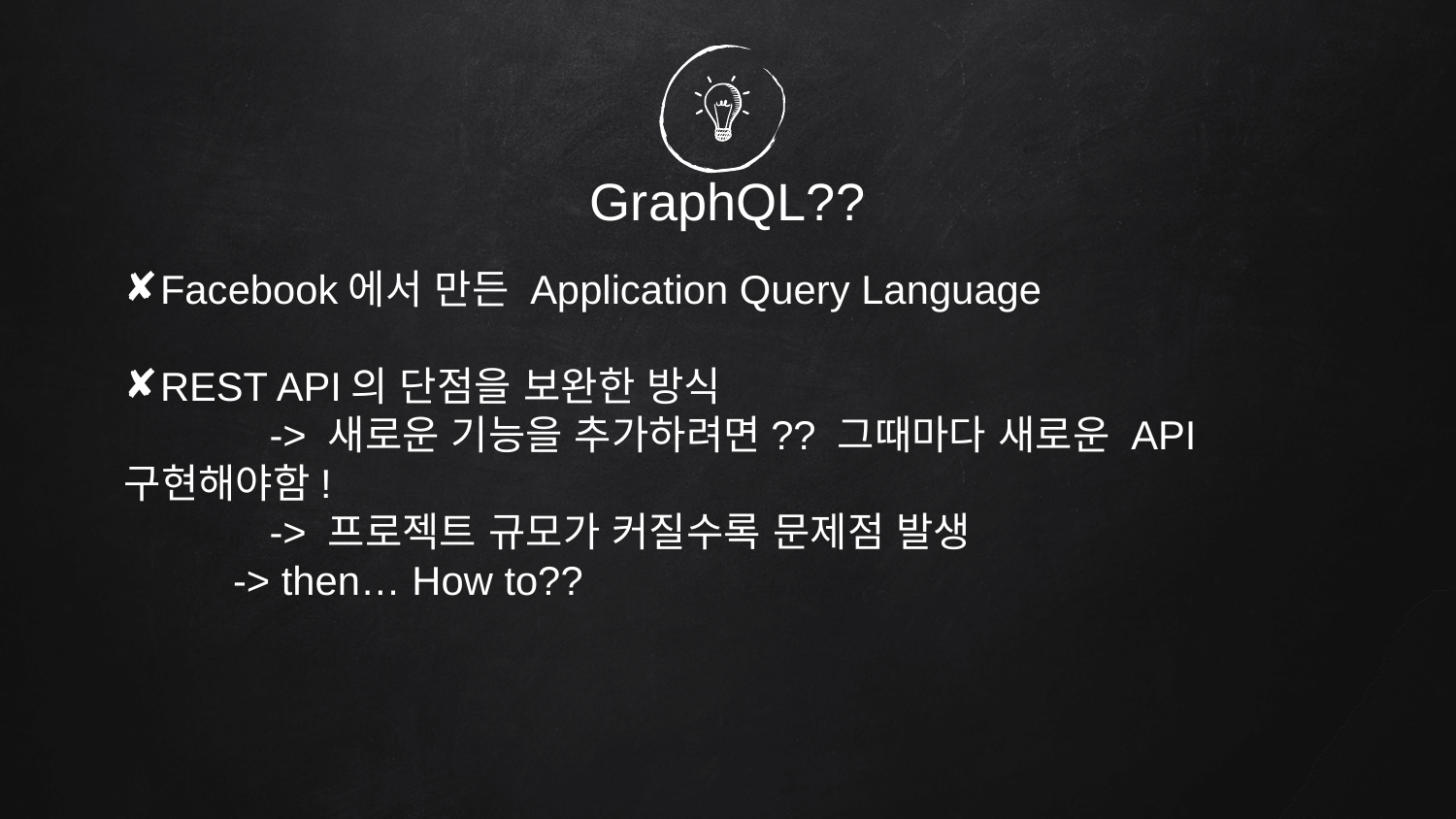

# GraphQL??
Facebook에서 만든 Application Query Language

REST API의 단점을 보완한 방식
	-> 새로운 기능을 추가하려면?? 그때마다 새로운 API 구현해야함!
	-> 프로젝트 규모가 커질수록 문제점 발생
	-> then… How to??